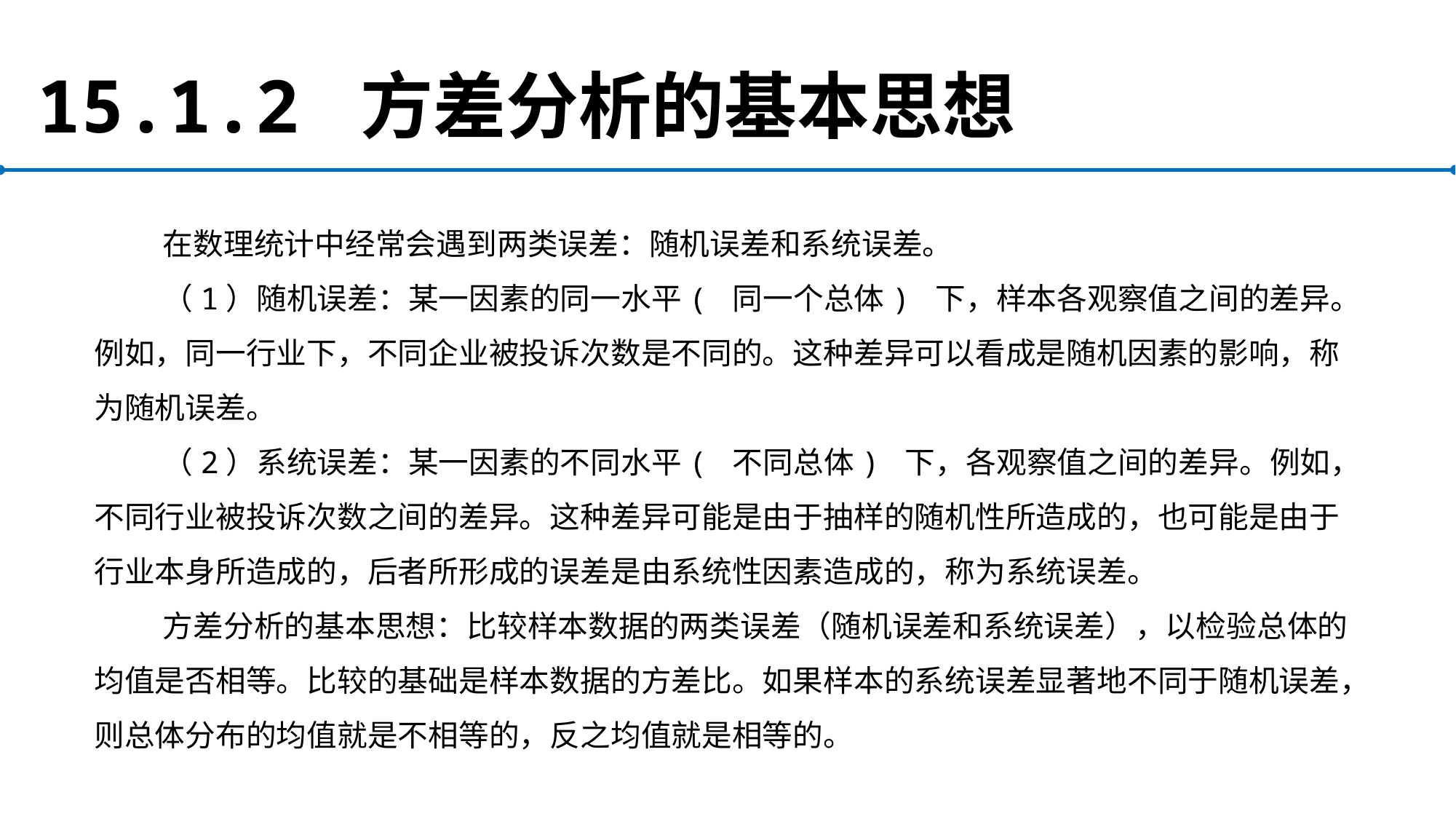

# 15.1.2 方差分析的基本思想
在数理统计中经常会遇到两类误差：随机误差和系统误差。
（1）随机误差：某一因素的同一水平( 同一个总体) 下，样本各观察值之间的差异。例如，同一行业下，不同企业被投诉次数是不同的。这种差异可以看成是随机因素的影响，称为随机误差。
（2）系统误差：某一因素的不同水平( 不同总体) 下，各观察值之间的差异。例如，不同行业被投诉次数之间的差异。这种差异可能是由于抽样的随机性所造成的，也可能是由于行业本身所造成的，后者所形成的误差是由系统性因素造成的，称为系统误差。
方差分析的基本思想：比较样本数据的两类误差（随机误差和系统误差），以检验总体的均值是否相等。比较的基础是样本数据的方差比。如果样本的系统误差显著地不同于随机误差，则总体分布的均值就是不相等的，反之均值就是相等的。